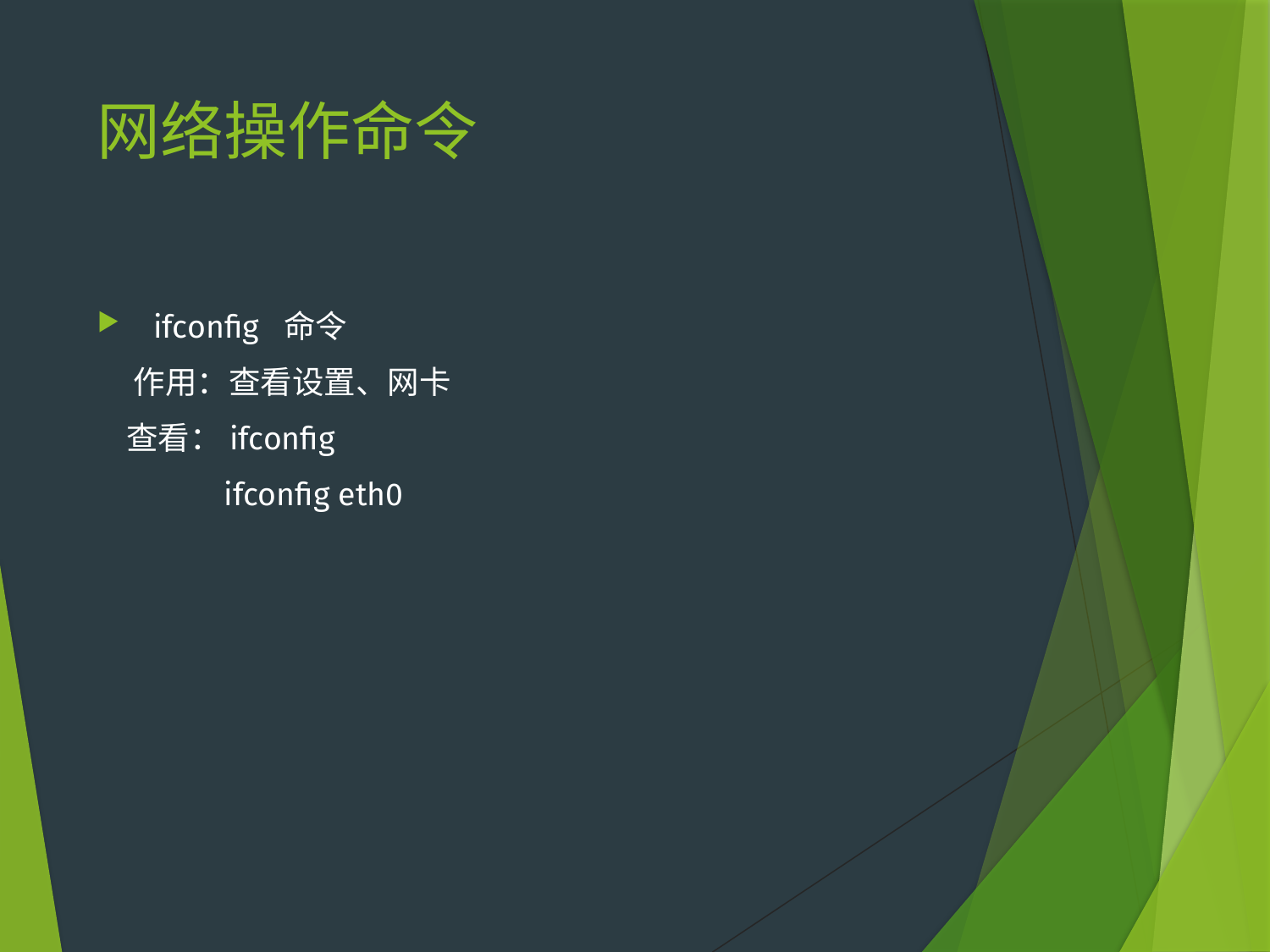

# 网络操作命令
 ifconfig  命令
    作用：查看设置、网卡
   查看：ifconfig
               ifconfig eth0